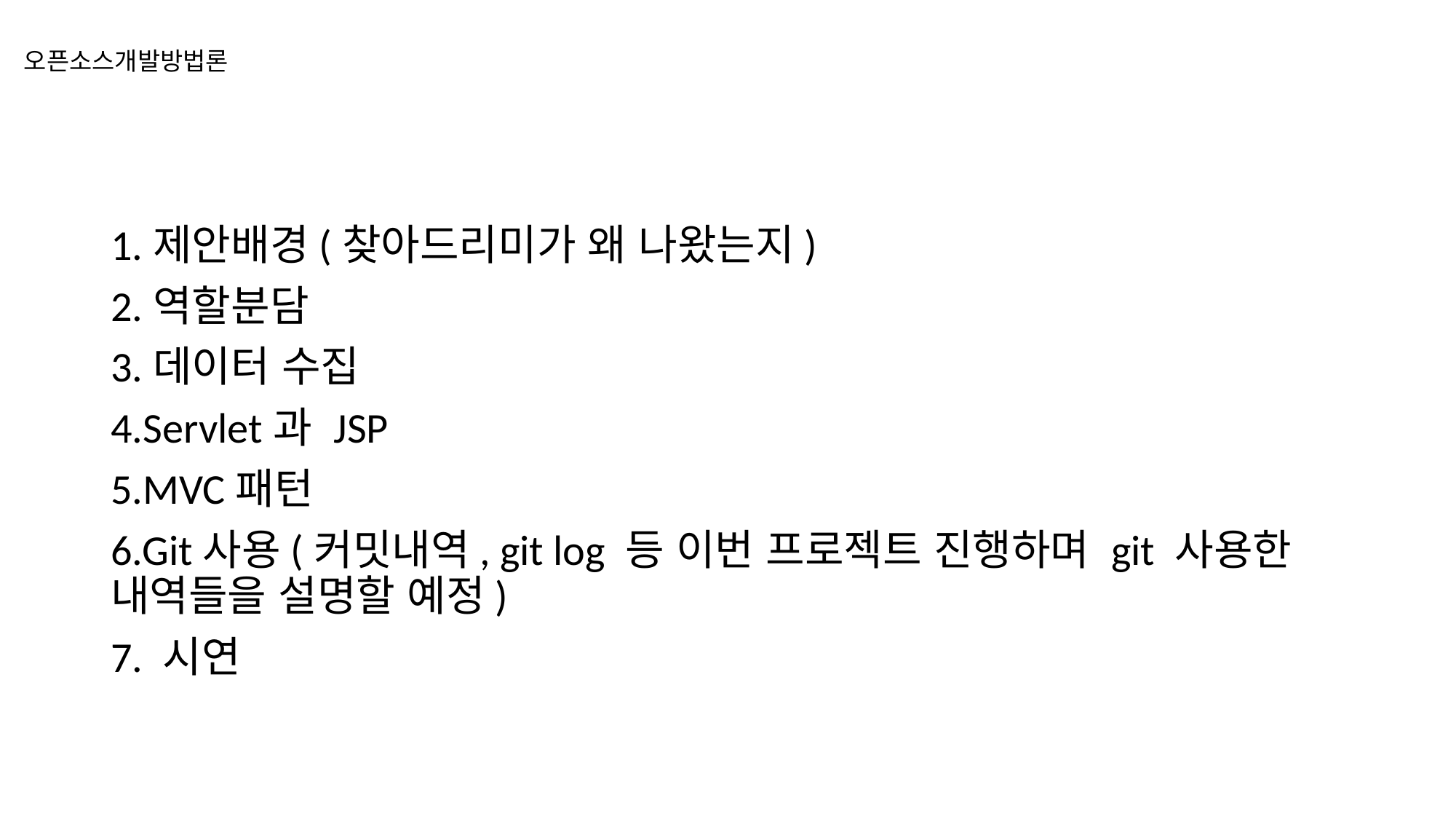

# 오픈소스개발방법론
1.제안배경(찾아드리미가 왜 나왔는지)
2.역할분담
3.데이터 수집
4.Servlet과 JSP
5.MVC패턴
6.Git사용(커밋내역, git log 등 이번 프로젝트 진행하며 git 사용한 내역들을 설명할 예정)
7. 시연